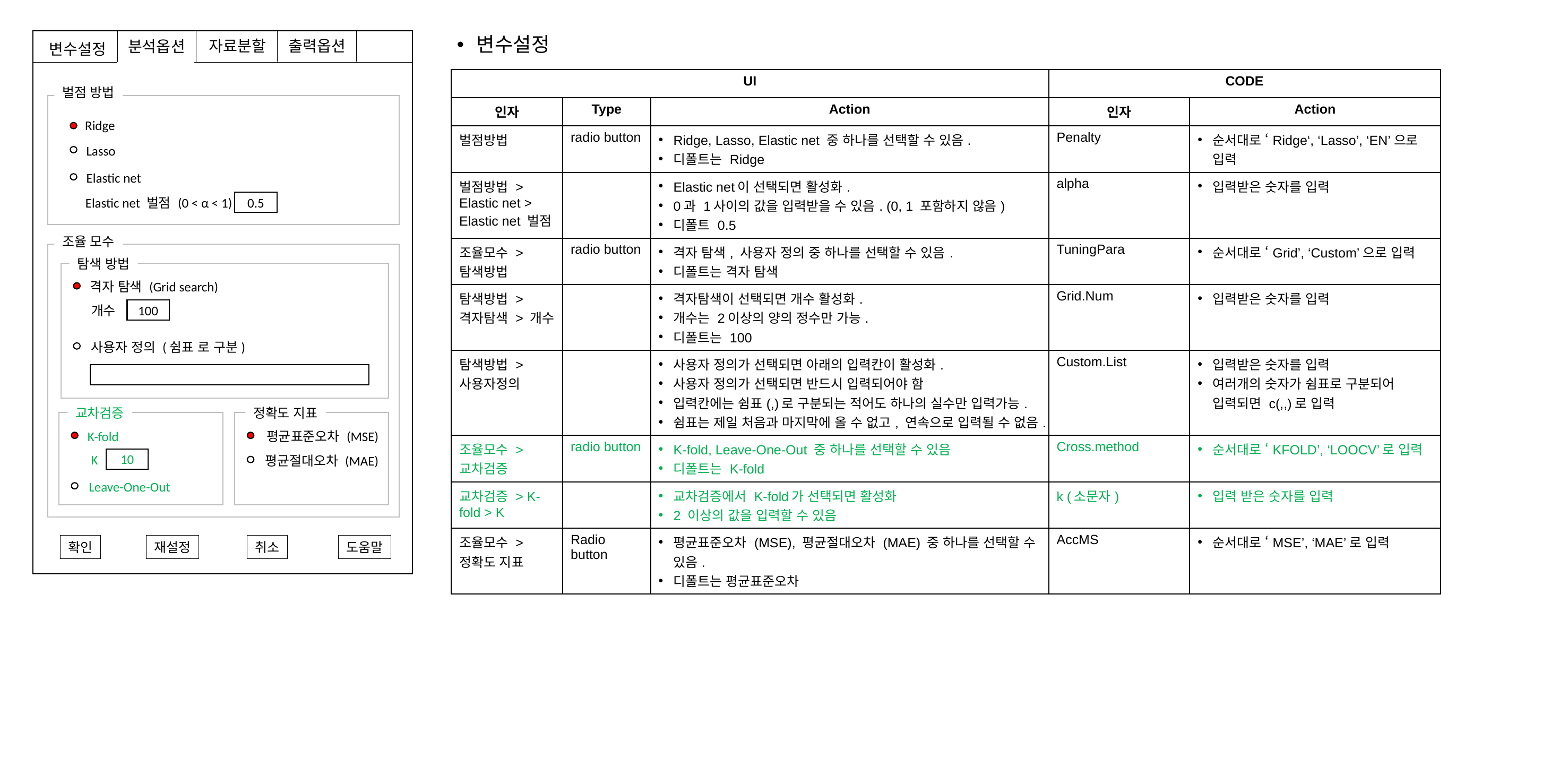

변수설정

자료분할
출력옵션
분석옵션
변수설정
| UI |  |  | CODE |  |
| --- | --- | --- | --- | --- |
| 인자 | Type | Action | 인자 | Action |
| 벌점방법 | radio button | Ridge, Lasso, Elastic net 중 하나를 선택할 수 있음. 디폴트는 Ridge | Penalty | 순서대로 ‘Ridge‘, ‘Lasso’, ‘EN’으로 입력 |
| 벌점방법 > Elastic net > Elastic net 벌점 |  | Elastic net이 선택되면 활성화. 0과 1사이의 값을 입력받을 수 있음. (0, 1 포함하지 않음) 디폴트 0.5 | alpha | 입력받은 숫자를 입력 |
| 조율모수 > 탐색방법 | radio button | 격자 탐색, 사용자 정의 중 하나를 선택할 수 있음. 디폴트는 격자 탐색 | TuningPara | 순서대로 ‘Grid’, ‘Custom’으로 입력 |
| 탐색방법 > 격자탐색 > 개수 |  | 격자탐색이 선택되면 개수 활성화. 개수는 2이상의 양의 정수만 가능. 디폴트는 100 | Grid.Num | 입력받은 숫자를 입력 |
| 탐색방법 > 사용자정의 |  | 사용자 정의가 선택되면 아래의 입력칸이 활성화. 사용자 정의가 선택되면 반드시 입력되어야 함 입력칸에는 쉼표(,)로 구분되는 적어도 하나의 실수만 입력가능. 쉼표는 제일 처음과 마지막에 올 수 없고, 연속으로 입력될 수 없음. | Custom.List | 입력받은 숫자를 입력 여러개의 숫자가 쉼표로 구분되어 입력되면 c(,,)로 입력 |
| 조율모수 > 교차검증 | radio button | K-fold, Leave-One-Out 중 하나를 선택할 수 있음 디폴트는 K-fold | Cross.method | 순서대로 ‘KFOLD’, ‘LOOCV’로 입력 |
| 교차검증 > K-fold > K |  | 교차검증에서 K-fold가 선택되면 활성화 2 이상의 값을 입력할 수 있음 | k (소문자) | 입력 받은 숫자를 입력 |
| 조율모수 > 정확도 지표 | Radio button | 평균표준오차 (MSE), 평균절대오차 (MAE) 중 하나를 선택할 수 있음. 디폴트는 평균표준오차 | AccMS | 순서대로 ‘MSE’, ‘MAE’로 입력 |
벌점 방법

Ridge

Lasso

Elastic net

Elastic net 벌점 (0 < α < 1)
0.5
조율 모수

탐색 방법

격자 탐색 (Grid search)

개수
100
사용자 정의 (쉼표 로 구분)

교차검증
정확도 지표

K-fold
평균표준오차 (MSE)

K
평균절대오차 (MAE)
10

Leave-One-Out

도움말
재설정
취소
확인